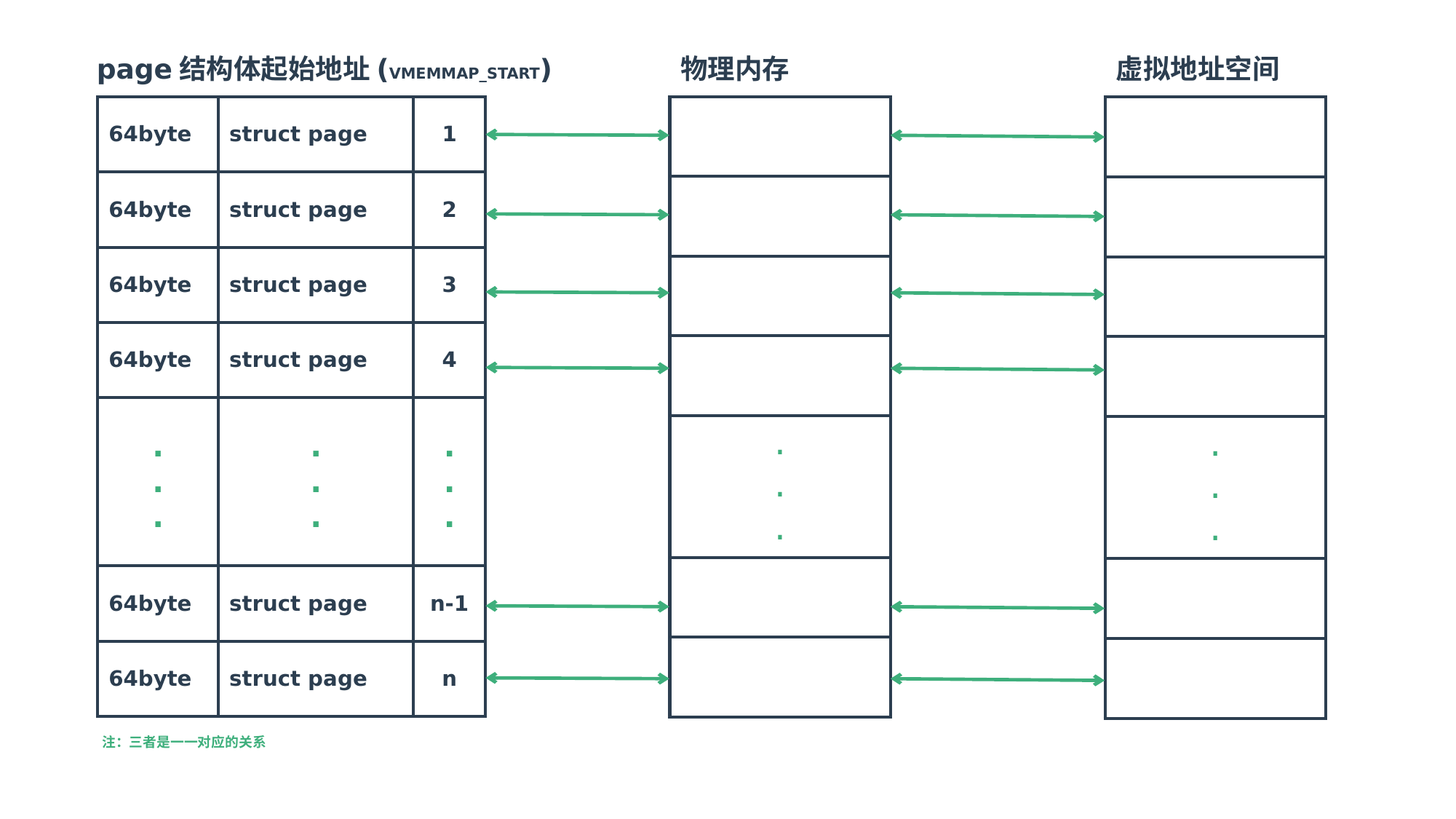

page结构体起始地址(VMEMMAP_START)
物理内存
虚拟地址空间
| 64byte | struct page | 1 |
| --- | --- | --- |
| 64byte | struct page | 2 |
| 64byte | struct page | 3 |
| 64byte | struct page | 4 |
| . . . | . . . | . . . |
| 64byte | struct page | n-1 |
| 64byte | struct page | n |
|  |
| --- |
|  |
|  |
|  |
| . . . |
|  |
|  |
|  |
| --- |
|  |
|  |
|  |
| . . . |
|  |
|  |
注：三者是一一对应的关系